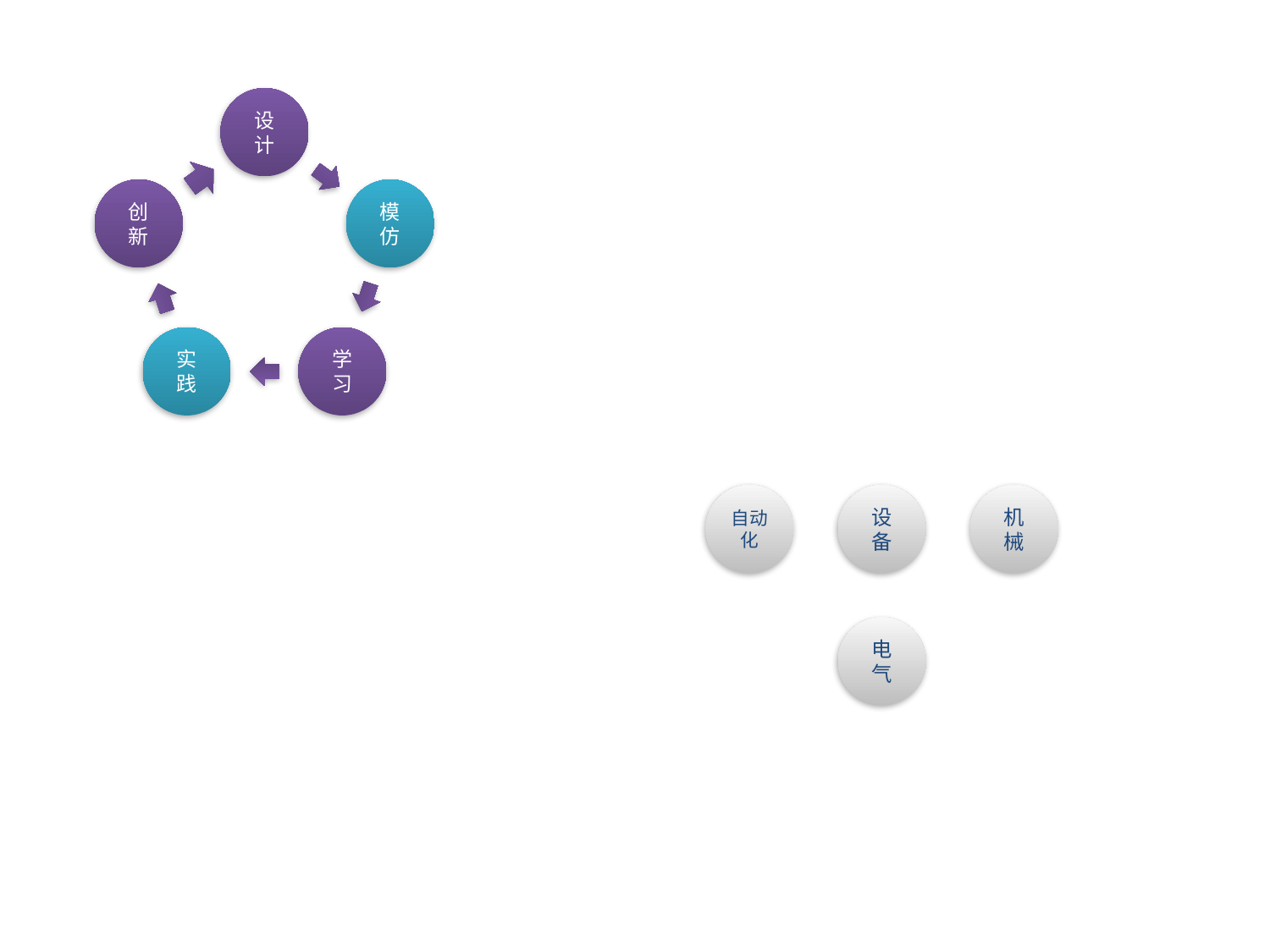

设计
模仿
学习
实践
创新
设备
机械
电气
自动化